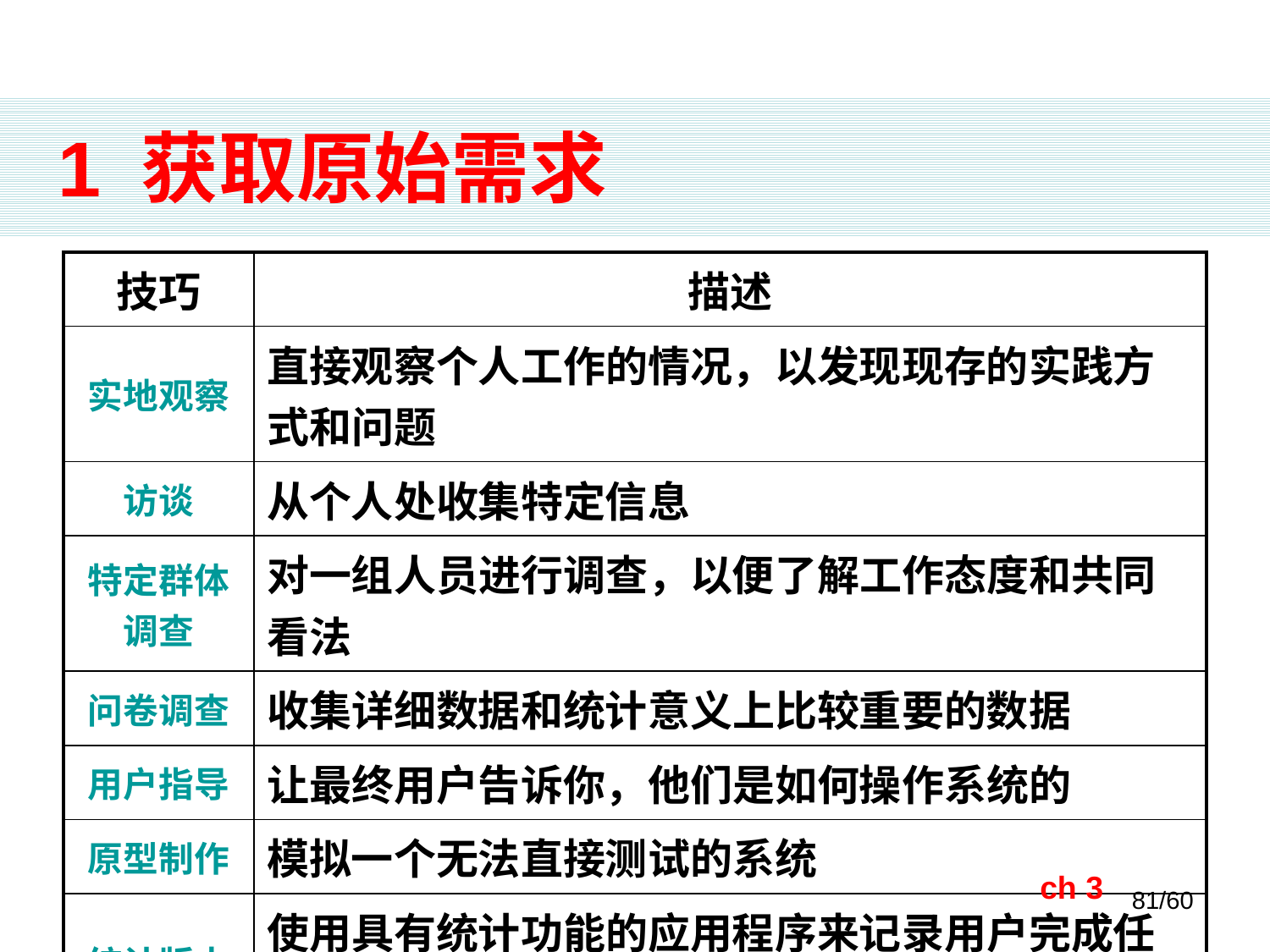

# 1 获取原始需求
| 技巧 | 描述 |
| --- | --- |
| 实地观察 | 直接观察个人工作的情况，以发现现存的实践方式和问题 |
| 访谈 | 从个人处收集特定信息 |
| 特定群体调查 | 对一组人员进行调查，以便了解工作态度和共同看法 |
| 问卷调查 | 收集详细数据和统计意义上比较重要的数据 |
| 用户指导 | 让最终用户告诉你，他们是如何操作系统的 |
| 原型制作 | 模拟一个无法直接测试的系统 |
| 统计版本 | 使用具有统计功能的应用程序来记录用户完成任务的方式 |
ch 3
81/60